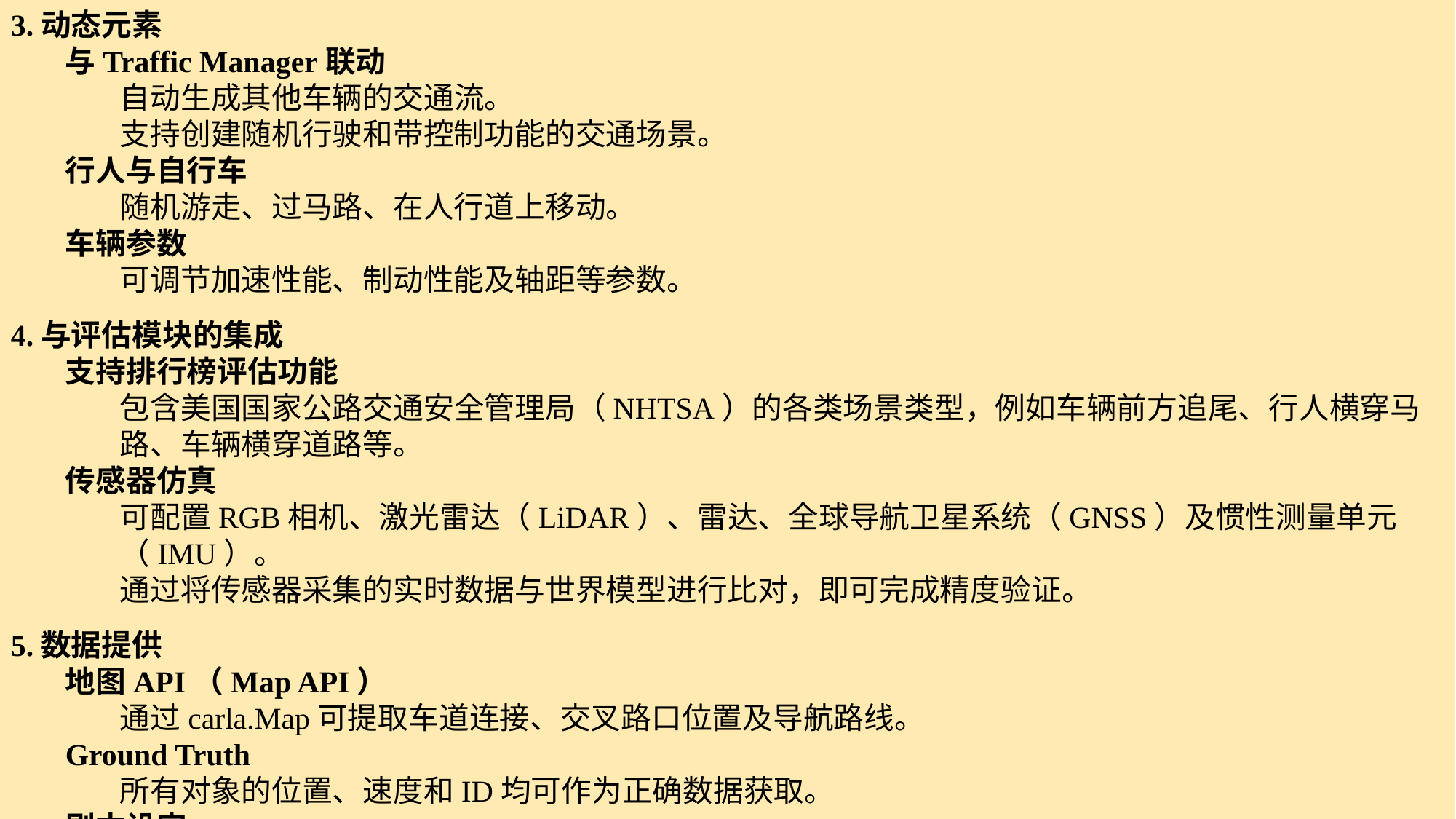

3.动态元素
与Traffic Manager联动
自动生成其他车辆的交通流。
支持创建随机行驶和带控制功能的交通场景。
行人与自行车
随机游走、过马路、在人行道上移动。
车辆参数
可调节加速性能、制动性能及轴距等参数。

4.与评估模块的集成
支持排行榜评估功能
包含美国国家公路交通安全管理局（NHTSA）的各类场景类型，例如车辆前方追尾、行人横穿马路、车辆横穿道路等。
传感器仿真
可配置RGB相机、激光雷达（LiDAR）、雷达、全球导航卫星系统（GNSS）及惯性测量单元（IMU）。
通过将传感器采集的实时数据与世界模型进行比对，即可完成精度验证。

5.数据提供
地图API（Map API）
通过carla.Map可提取车道连接、交叉路口位置及导航路线。
Ground Truth
所有对象的位置、速度和ID均可作为正确数据获取。
剧本设定
通过Python API可实现碰撞场景、急停场景及交通流场景的描述。